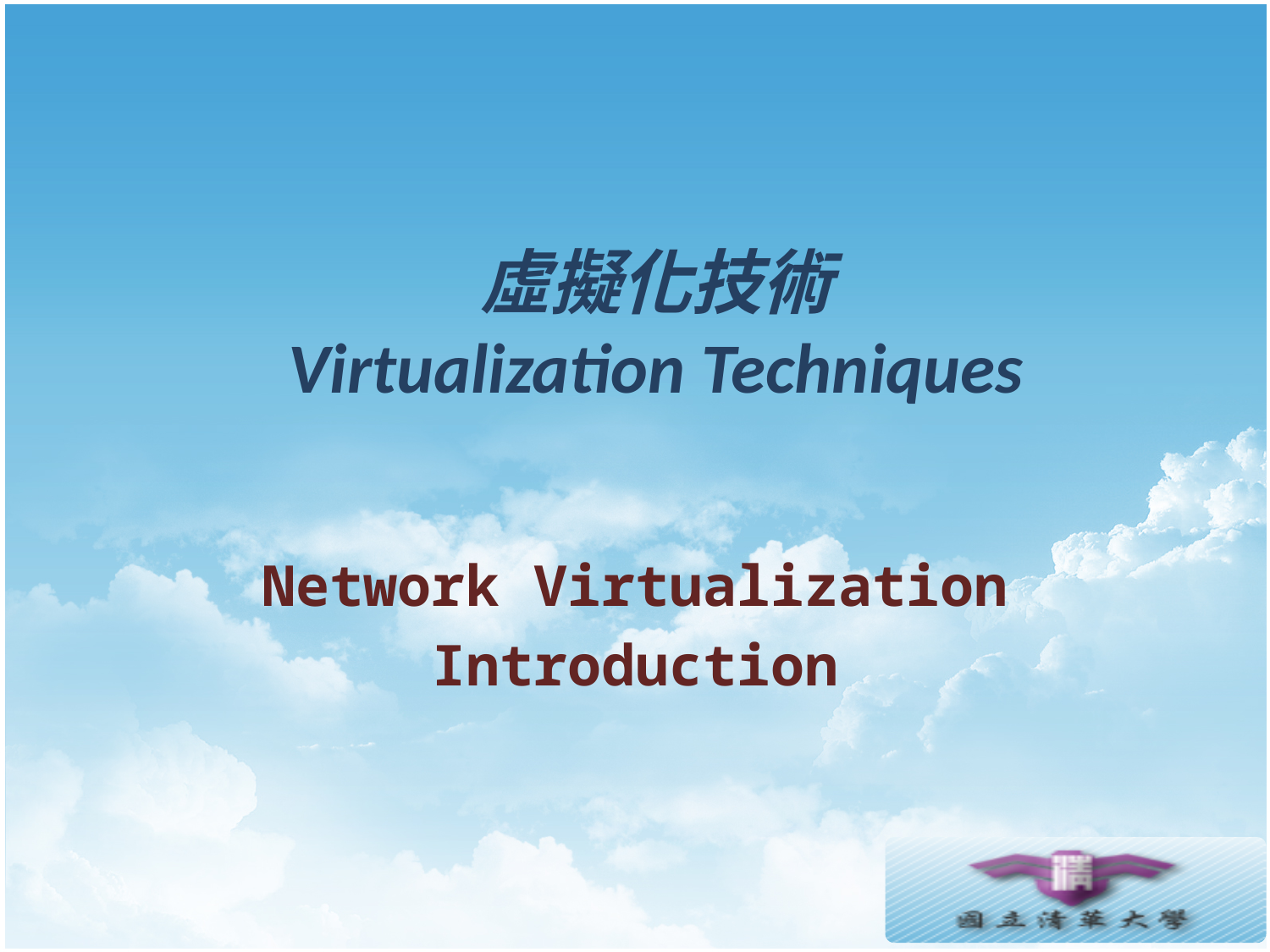

# 虛擬化技術 Virtualization Techniques

Network Virtualization
Introduction